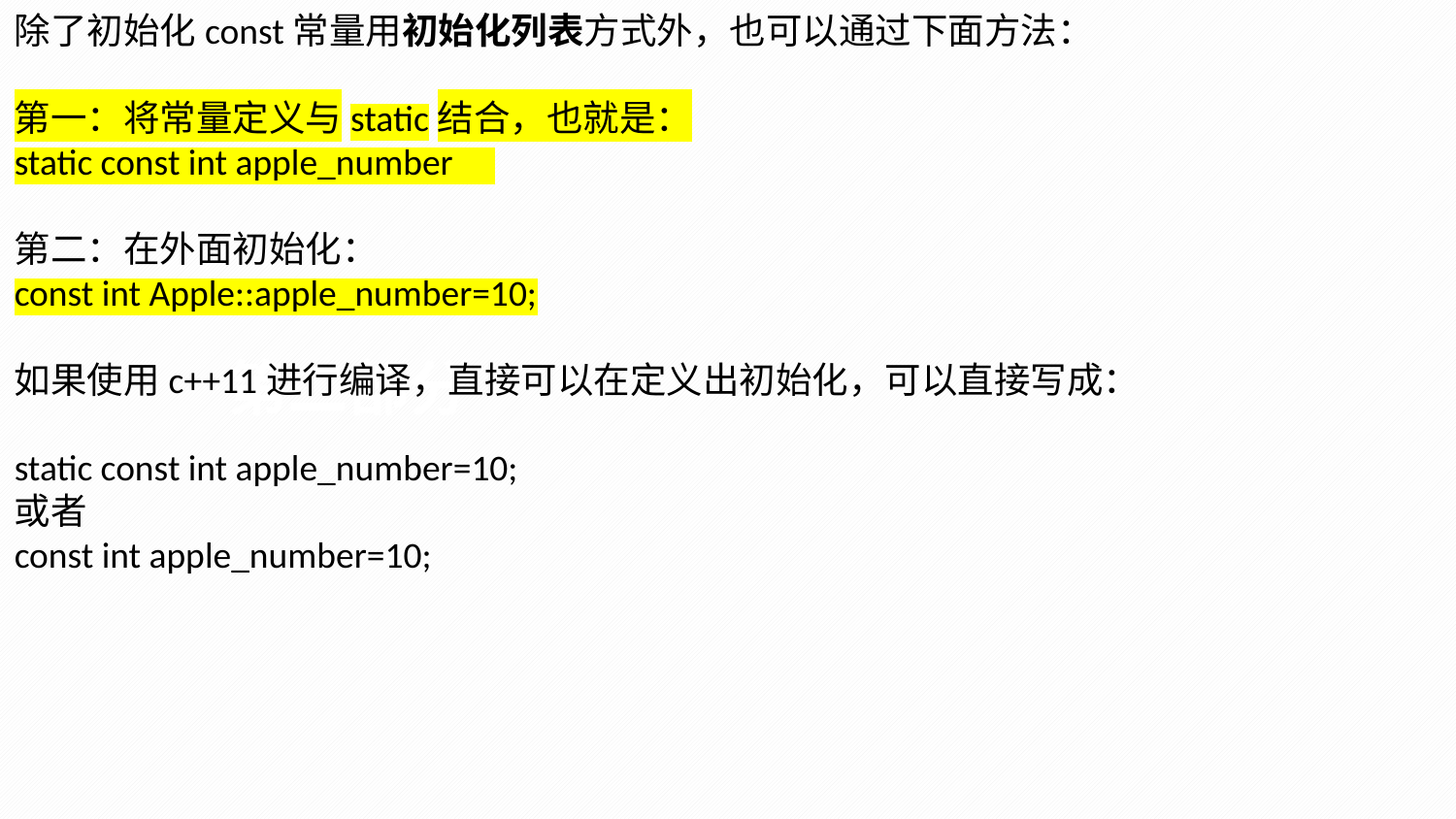

除了初始化const常量用初始化列表方式外，也可以通过下面方法：

第一：将常量定义与static结合，也就是：
static const int apple_number

第二：在外面初始化：
const int Apple::apple_number=10;

如果使用c++11进行编译，直接可以在定义出初始化，可以直接写成：

static const int apple_number=10;
或者
const int apple_number=10;
第二部分